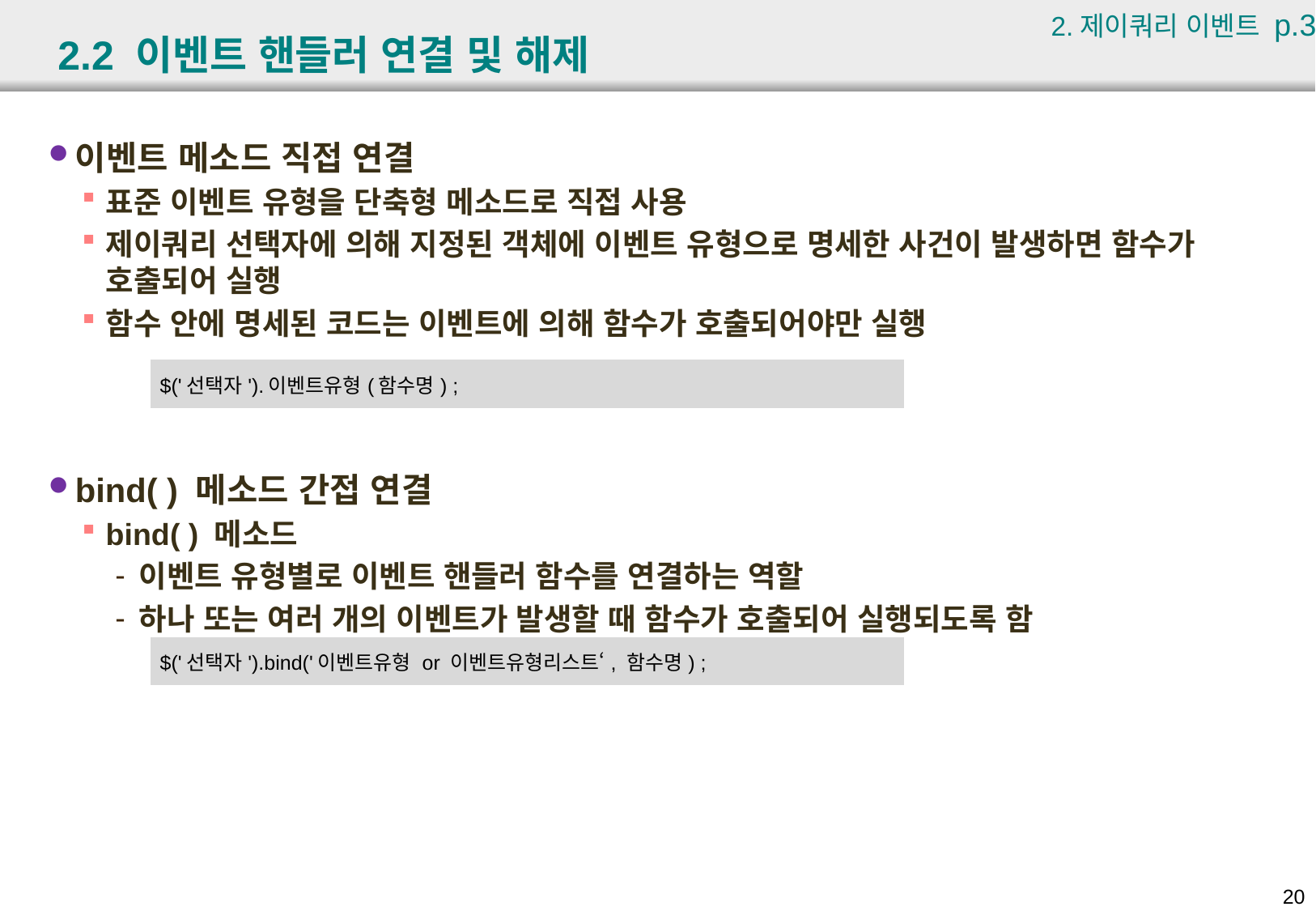

2.제이쿼리 이벤트 p.377
# 2.2 이벤트 핸들러 연결 및 해제
이벤트 메소드 직접 연결
표준 이벤트 유형을 단축형 메소드로 직접 사용
제이쿼리 선택자에 의해 지정된 객체에 이벤트 유형으로 명세한 사건이 발생하면 함수가 호출되어 실행
함수 안에 명세된 코드는 이벤트에 의해 함수가 호출되어야만 실행

bind( ) 메소드 간접 연결
bind( ) 메소드
이벤트 유형별로 이벤트 핸들러 함수를 연결하는 역할
하나 또는 여러 개의 이벤트가 발생할 때 함수가 호출되어 실행되도록 함

| $('선택자').이벤트유형(함수명) ; |
| --- |
| $('선택자').bind('이벤트유형 or 이벤트유형리스트‘, 함수명) ; |
| --- |